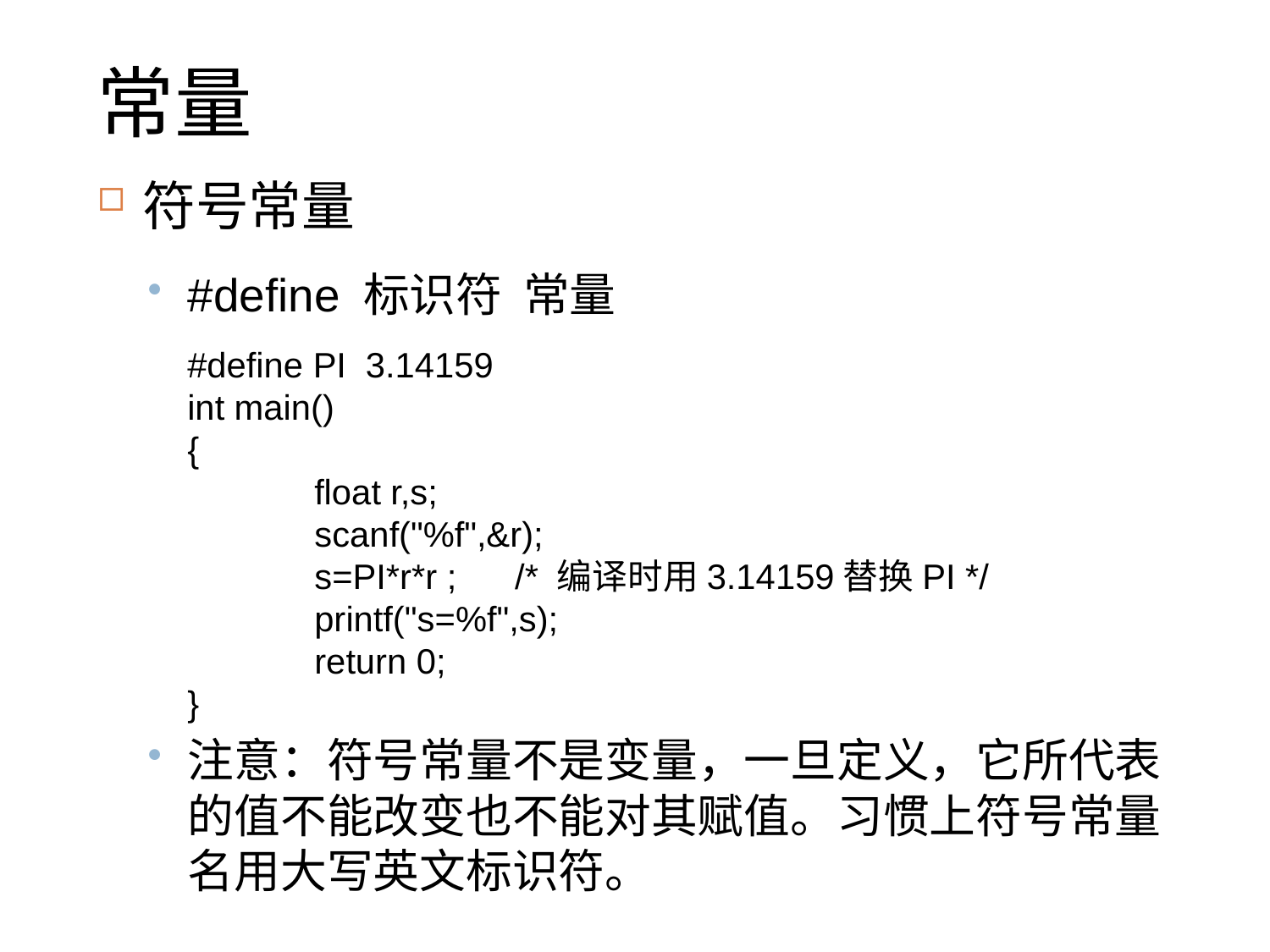

# 常量
符号常量
#define 标识符  常量

注意：符号常量不是变量，一旦定义，它所代表的值不能改变也不能对其赋值。习惯上符号常量名用大写英文标识符。
#define PI  3.14159
int main()
{
	float r,s;
	scanf("%f",&r);
	s=PI*r*r ;      /* 编译时用3.14159替换PI */
	printf("s=%f",s);
	return 0;
}